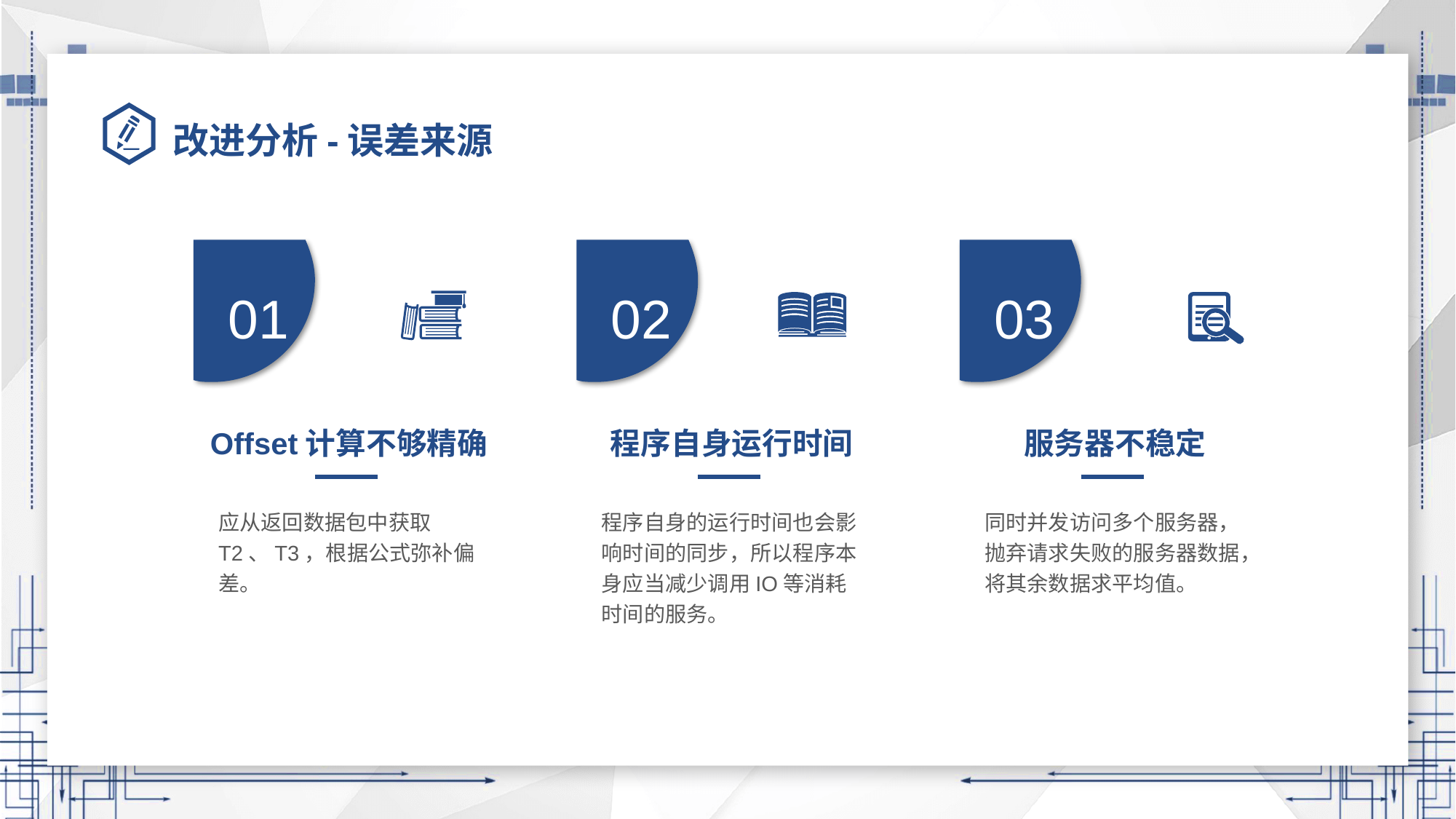

# 改进分析-误差来源

01

Offset计算不够精确
应从返回数据包中获取T2、T3，根据公式弥补偏差。

02
程序自身运行时间
程序自身的运行时间也会影响时间的同步，所以程序本身应当减少调用IO等消耗时间的服务。

03
服务器不稳定
同时并发访问多个服务器，抛弃请求失败的服务器数据，将其余数据求平均值。